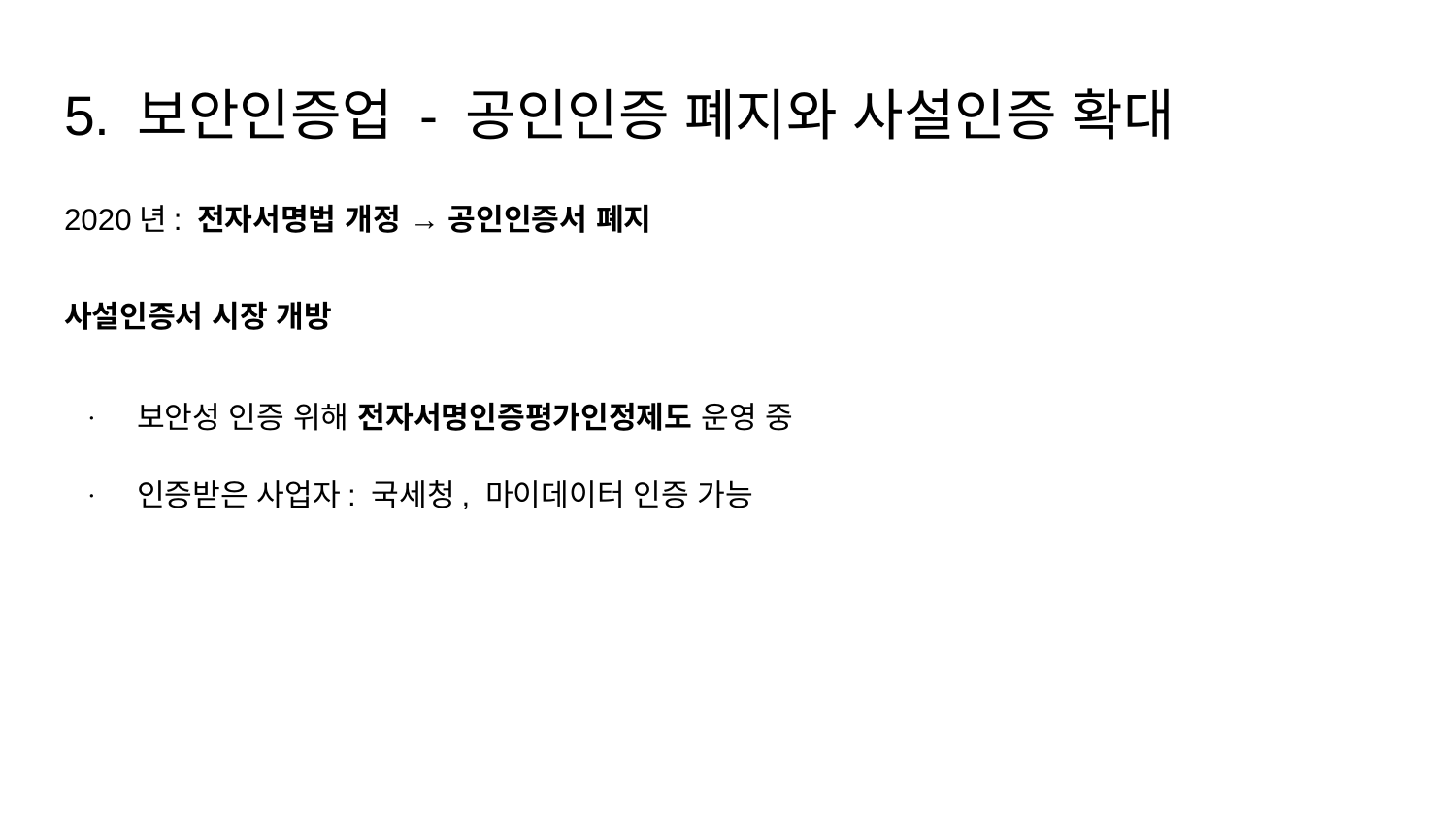

# 5. 보안인증업 - 공인인증 폐지와 사설인증 확대
2020년: 전자서명법 개정 → 공인인증서 폐지
사설인증서 시장 개방
보안성 인증 위해 전자서명인증평가인정제도 운영 중
인증받은 사업자: 국세청, 마이데이터 인증 가능